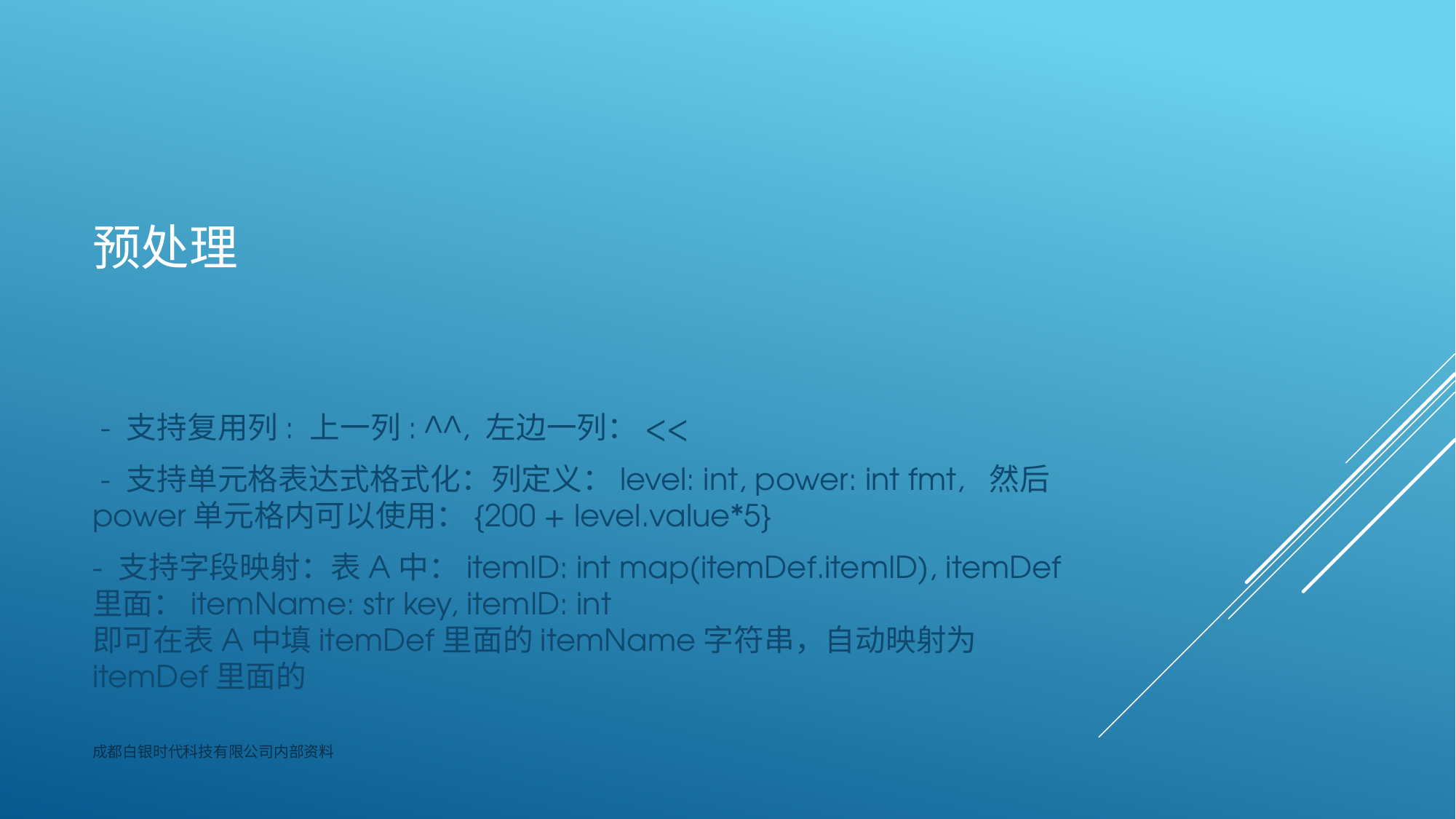

# 预处理
 - 支持复用列: 上一列: ^^, 左边一列：<<
 - 支持单元格表达式格式化：列定义：level: int, power: int fmt,  然后power单元格内可以使用：{200 + level.value*5}
- 支持字段映射：表A中：itemID: int map(itemDef.itemID), itemDef里面：itemName: str key, itemID: int
即可在表A中填itemDef里面的itemName字符串，自动映射为itemDef里面的
成都白银时代科技有限公司内部资料